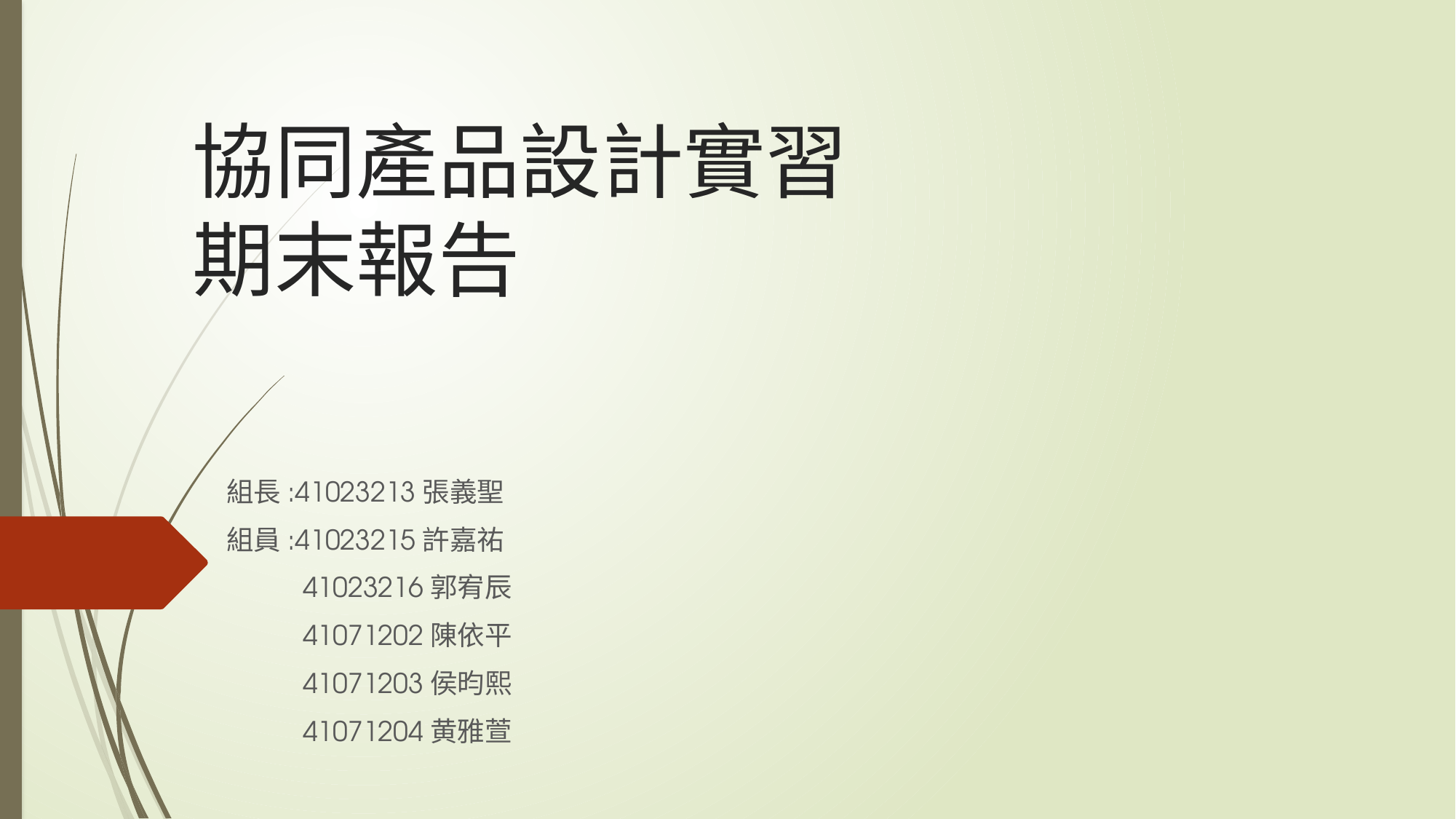

# 協同產品設計實習 期末報告
組長:41023213張義聖
組員:41023215許嘉祐
          41023216郭宥辰
          41071202陳依平
          41071203侯昀熙
          41071204黄雅萱